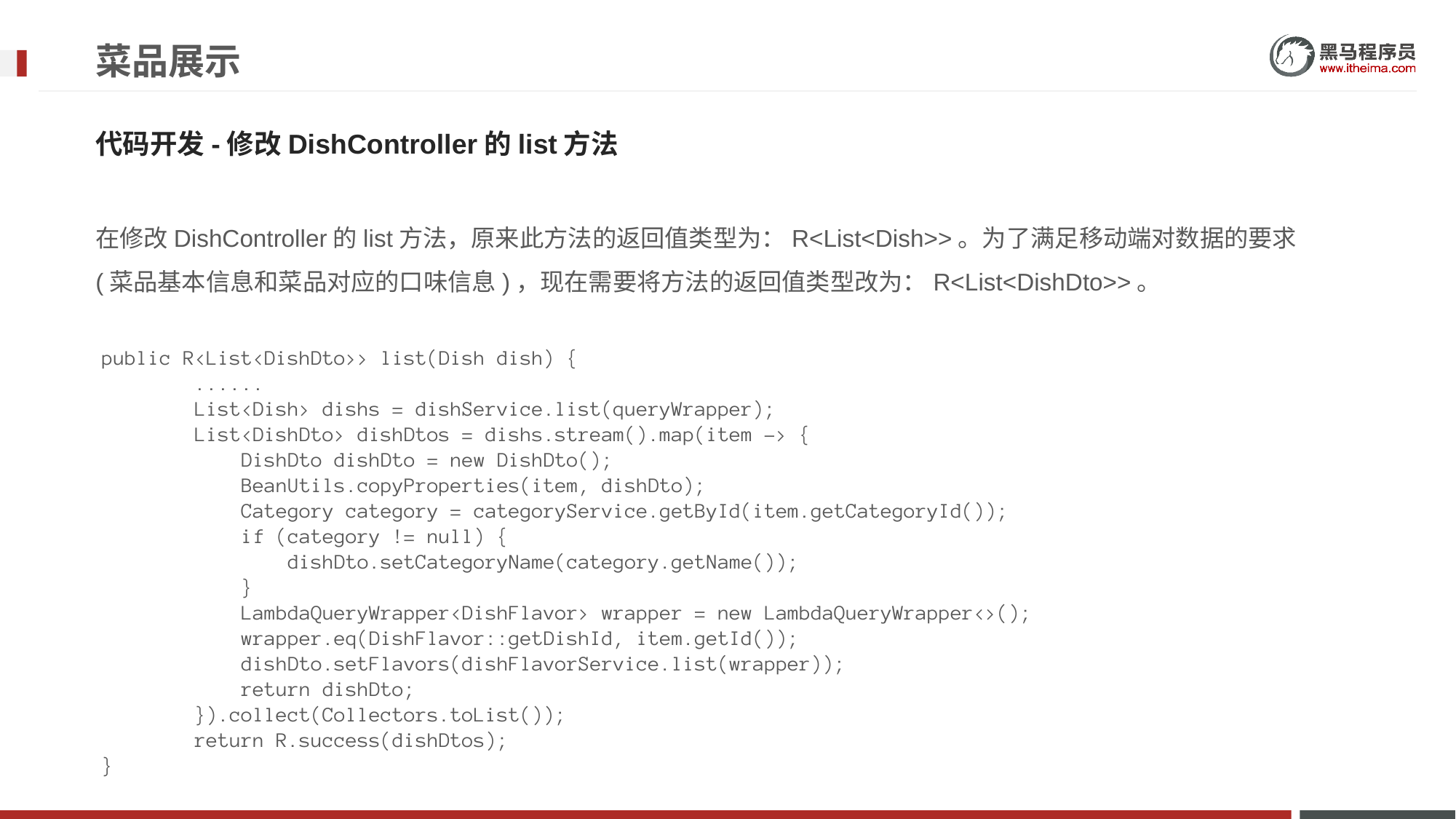

# 菜品展示
代码开发-修改DishController的list方法
在修改DishController的list方法，原来此方法的返回值类型为：R<List<Dish>>。为了满足移动端对数据的要求(菜品基本信息和菜品对应的口味信息)，现在需要将方法的返回值类型改为：R<List<DishDto>>。
public R<List<DishDto>> list(Dish dish) {
        ......
        List<Dish> dishs = dishService.list(queryWrapper);
        List<DishDto> dishDtos = dishs.stream().map(item -> {
            DishDto dishDto = new DishDto();
            BeanUtils.copyProperties(item, dishDto);
            Category category = categoryService.getById(item.getCategoryId());
            if (category != null) {
                dishDto.setCategoryName(category.getName());
            }
            LambdaQueryWrapper<DishFlavor> wrapper = new LambdaQueryWrapper<>();
            wrapper.eq(DishFlavor::getDishId, item.getId());
            dishDto.setFlavors(dishFlavorService.list(wrapper));
            return dishDto;
        }).collect(Collectors.toList());
        return R.success(dishDtos);
}